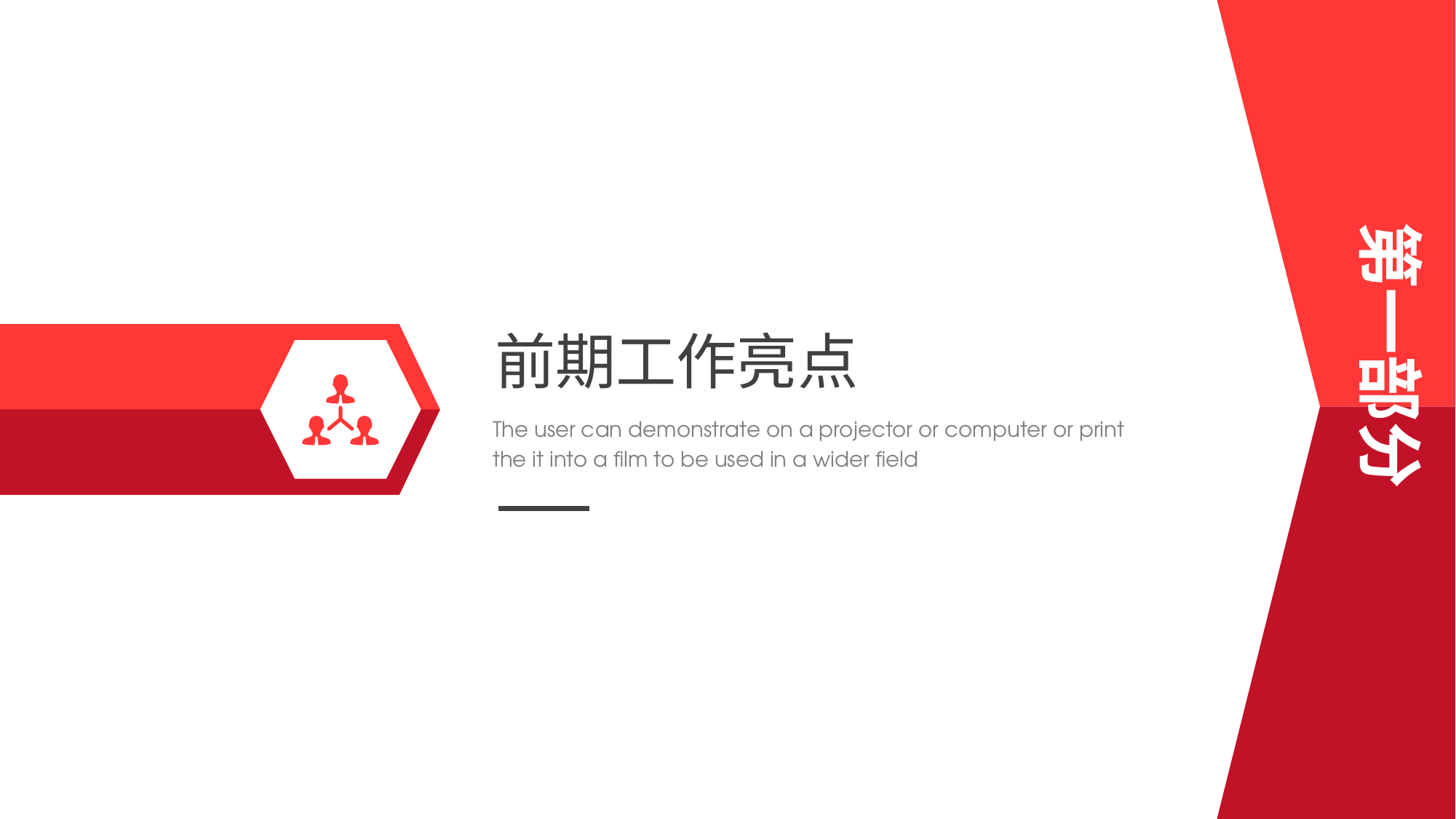

第一部分
前期工作亮点

The user can demonstrate on a projector or computer or print the it into a film to be used in a wider field